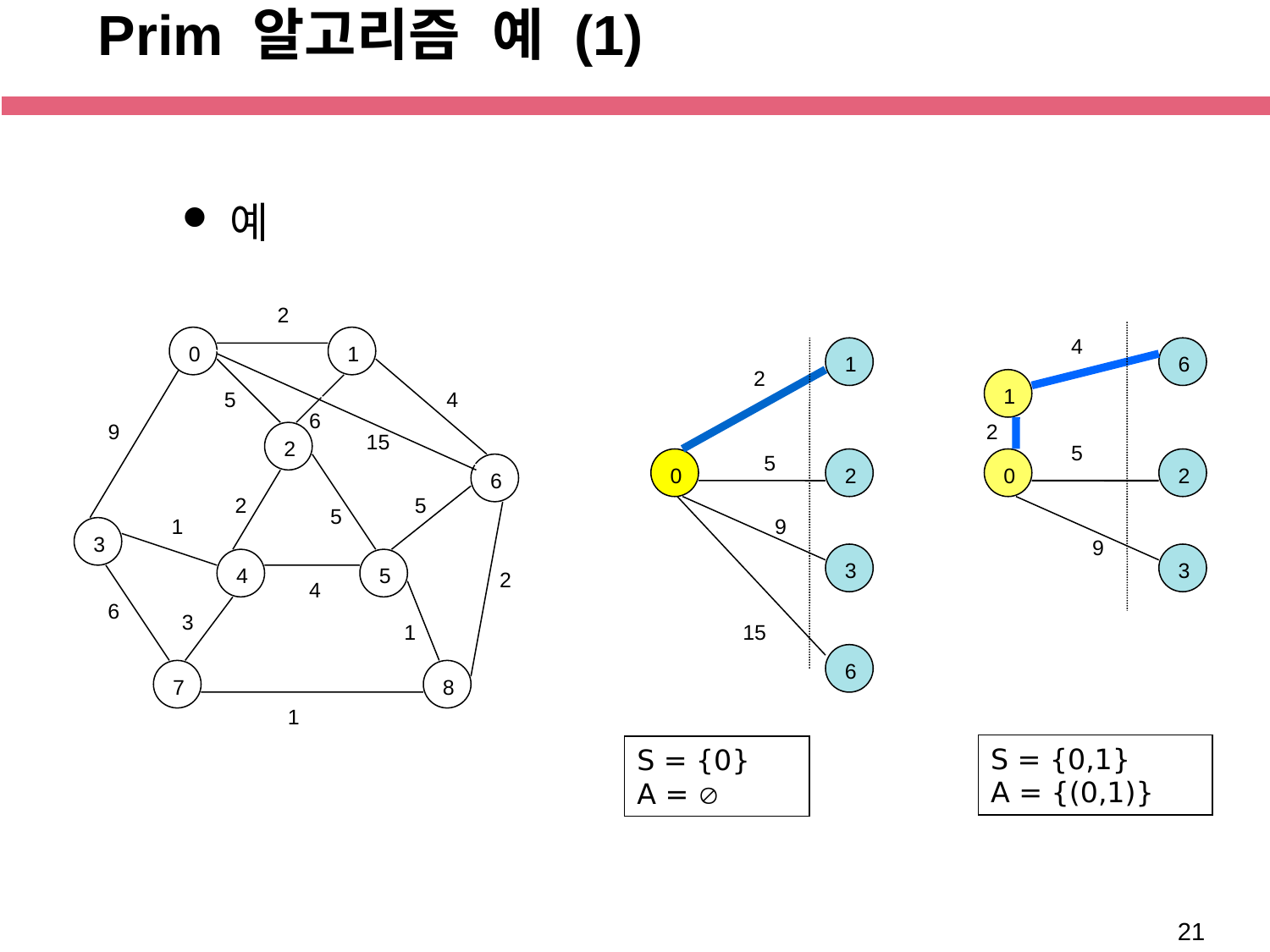

# Prim 알고리즘  예 (1)
예

2
0
1

5
4
6
9
2
15

6

2

5
5

1
3

4
5
2

4

6

3
1
7
8

1

4

1
6

2

1
2

5

5
0
2
0
2

9
9
3
3
15
6
S = {0,1}
A = {(0,1)}
S = {0}
A = ∅